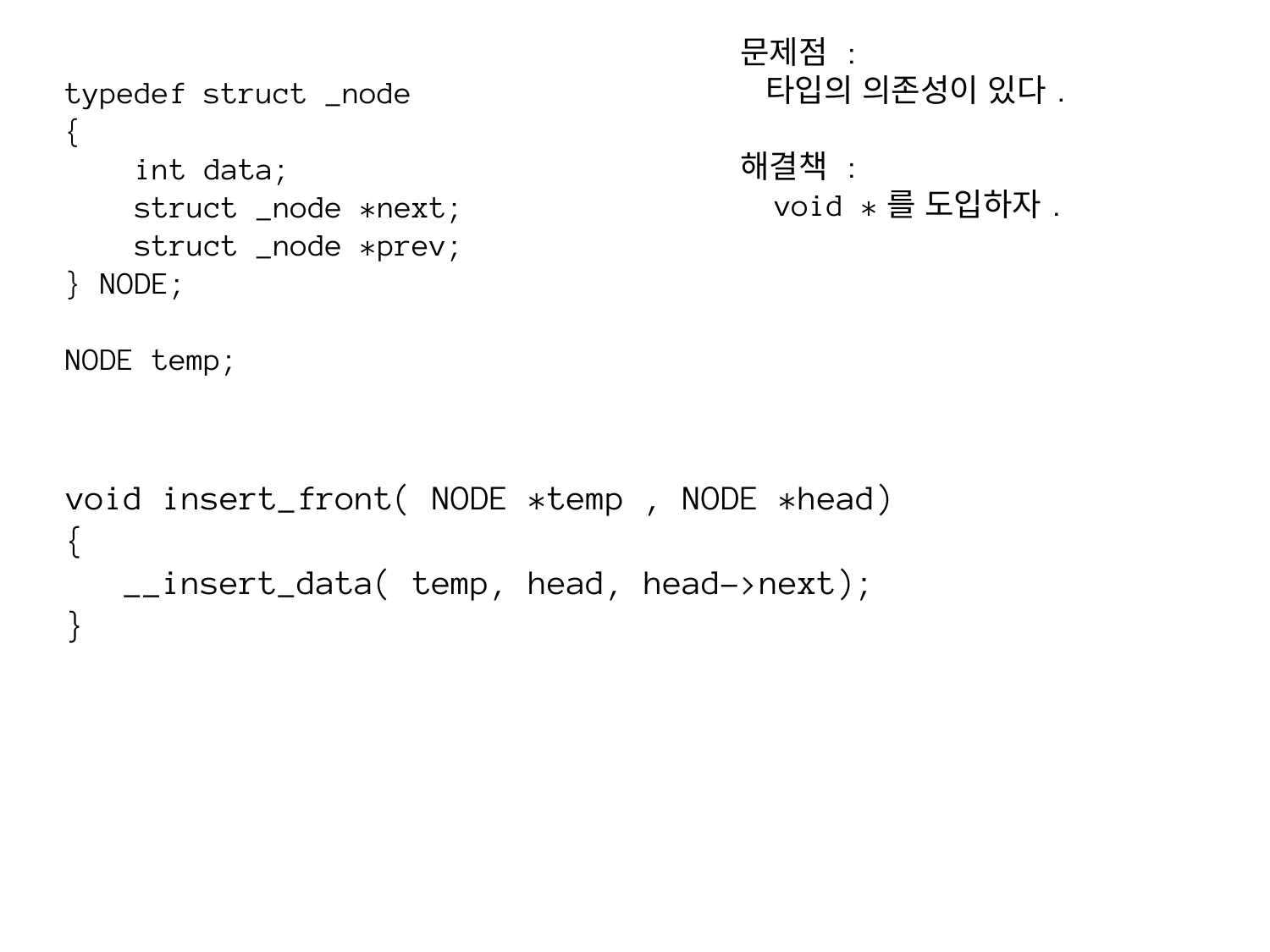

문제점 :
  타입의 의존성이 있다.

해결책 :
  void *를 도입하자.

typedef struct _node
{
    int data;
    struct _node *next;
    struct _node *prev;
} NODE;

NODE temp;

void insert_front( NODE *temp , NODE *head)
{
   __insert_data( temp, head, head->next);
}